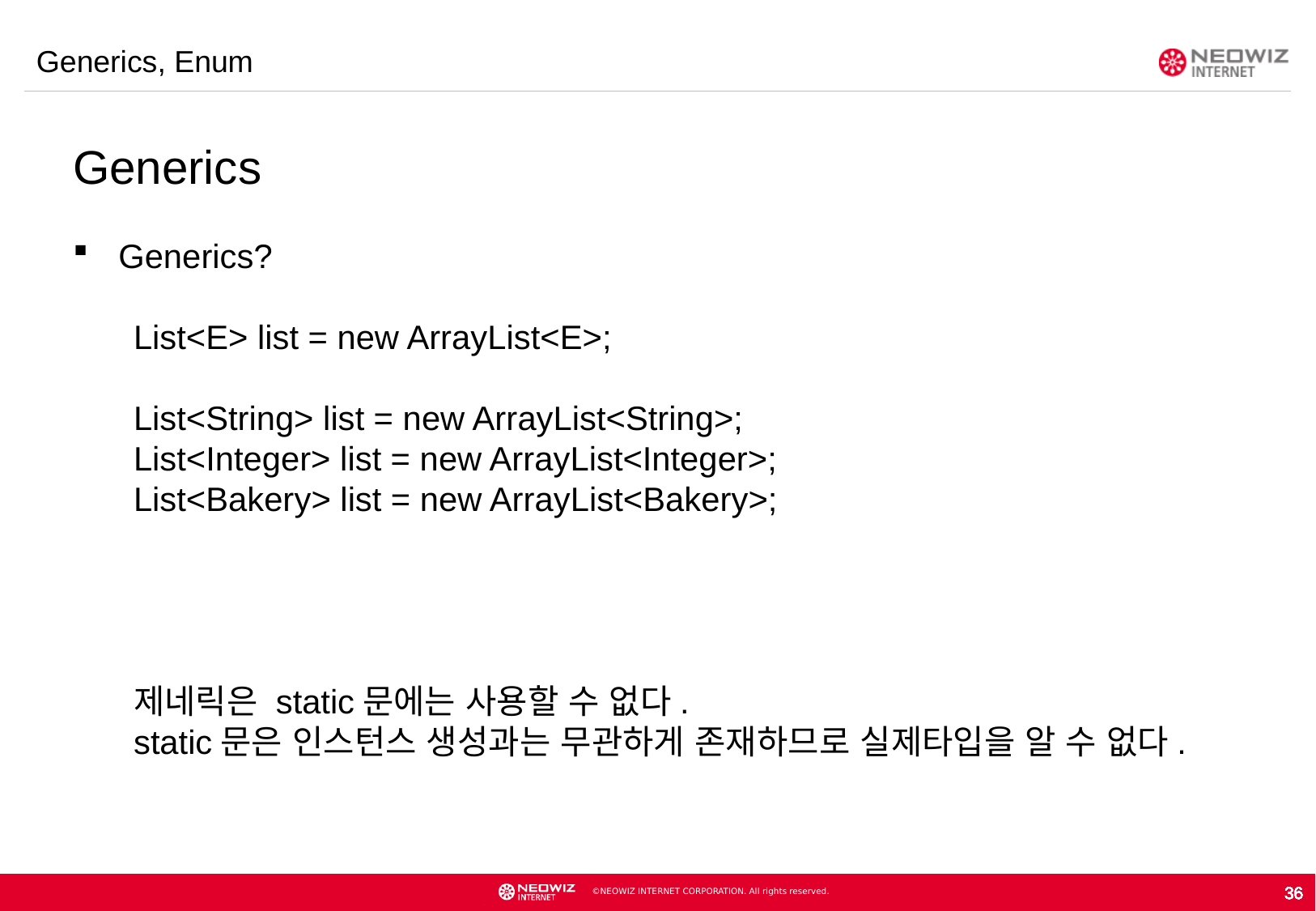

Generics, Enum

Generics

Generics?

List<E> list = new ArrayList<E>;

List<String> list = new ArrayList<String>;
List<Integer> list = new ArrayList<Integer>;
List<Bakery> list = new ArrayList<Bakery>;

제네릭은 static문에는 사용할 수 없다.
static문은 인스턴스 생성과는 무관하게 존재하므로 실제타입을 알 수 없다.

36
36
36
36
36
36
36
36
36
36
36
36
36
36
36
36
36
36
36
36
36